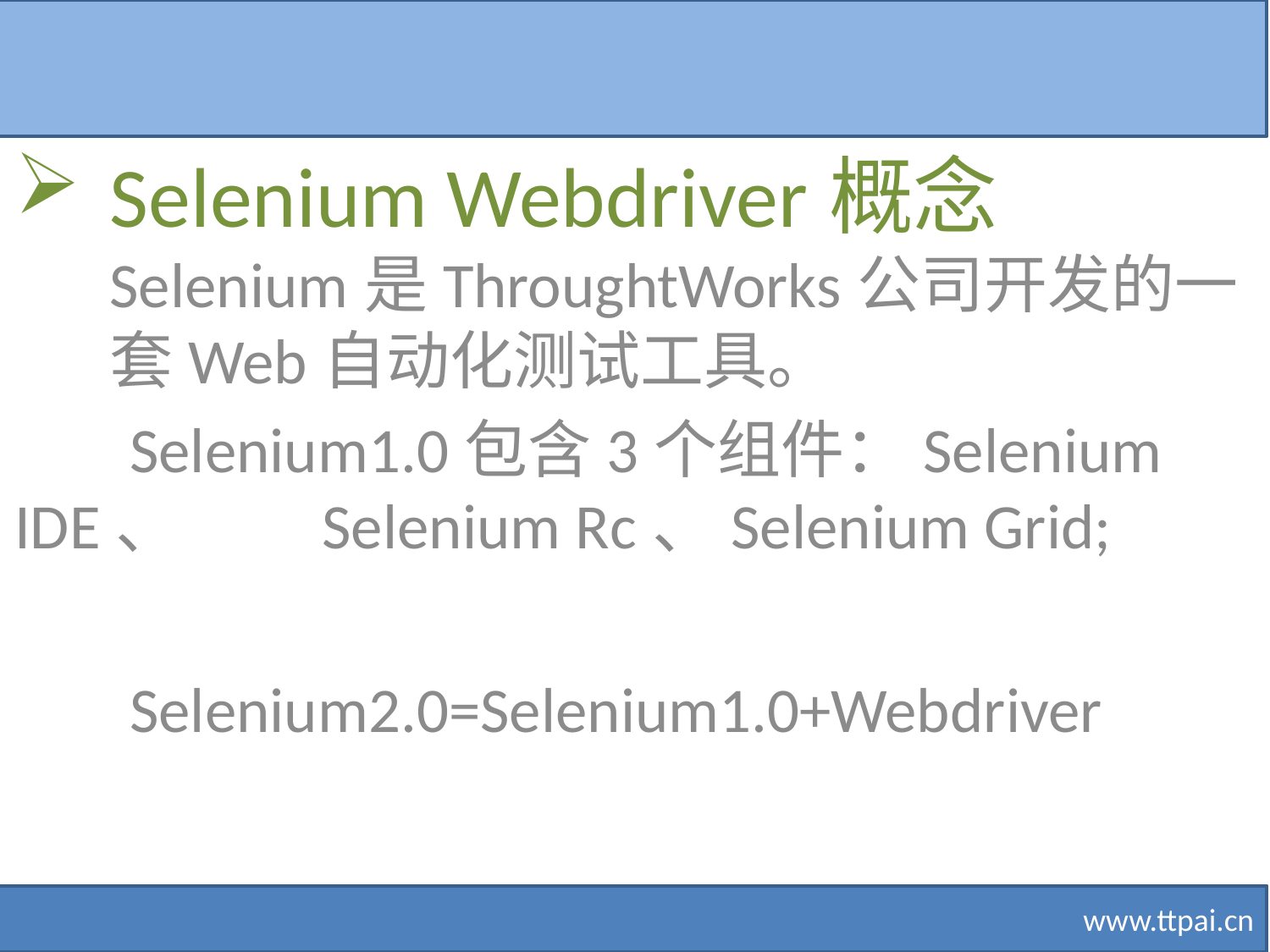

Selenium Webdriver概念
Selenium是ThroughtWorks公司开发的一套Web自动化测试工具。
        Selenium1.0包含3个组件：Selenium IDE、         Selenium Rc、Selenium Grid;

        Selenium2.0=Selenium1.0+Webdriver
www.ttpai.cn
#